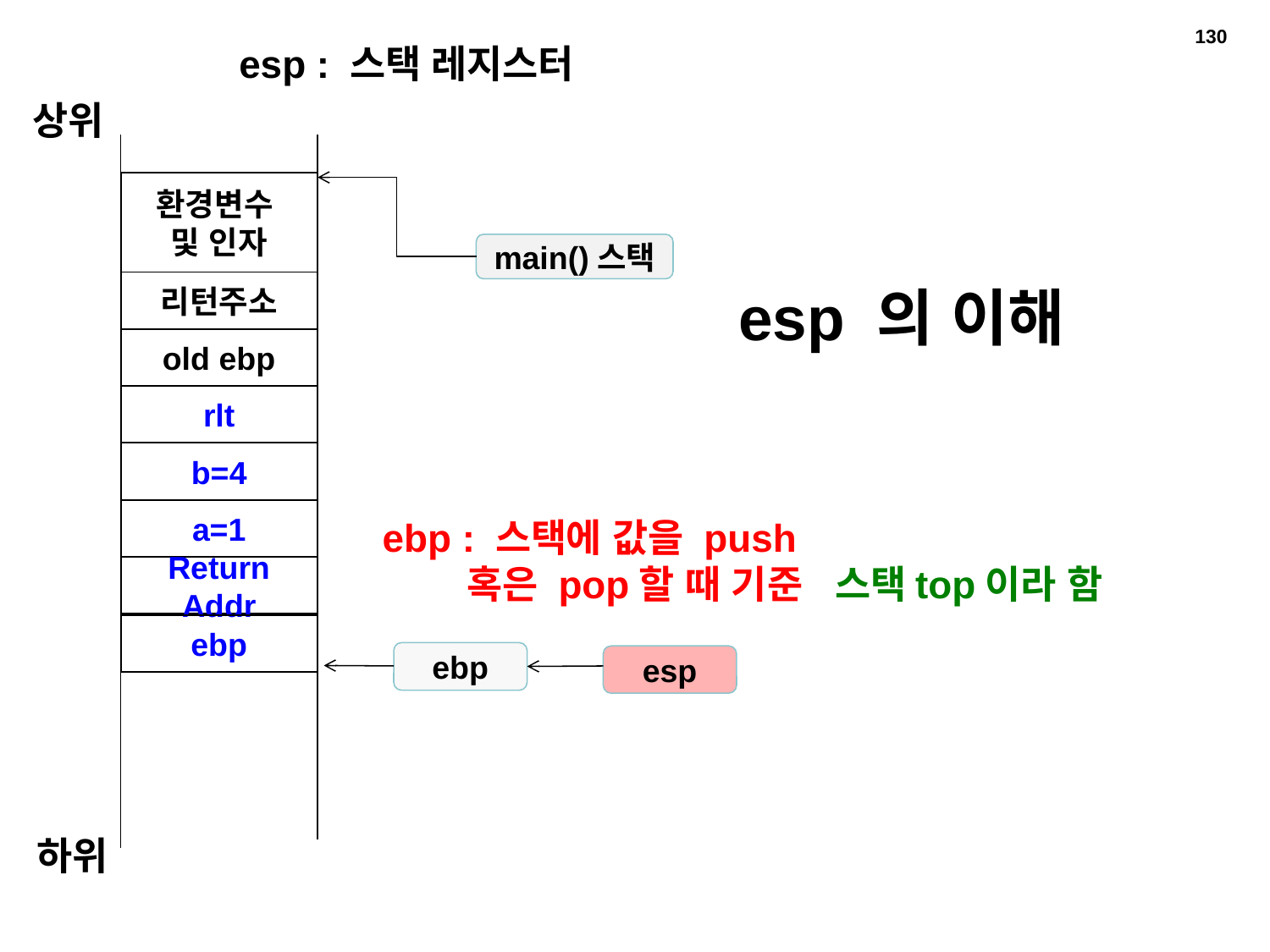

# esp : 스택 레지스터
130

esp 의 이해
상위
환경변수
및 인자
main()스택
리턴주소
old ebp
rlt
b=4
a=1
ebp : 스택에 값을 push
       혹은 pop할 때 기준   스택top이라 함
Return Addr
ebp
ebp
esp
하위